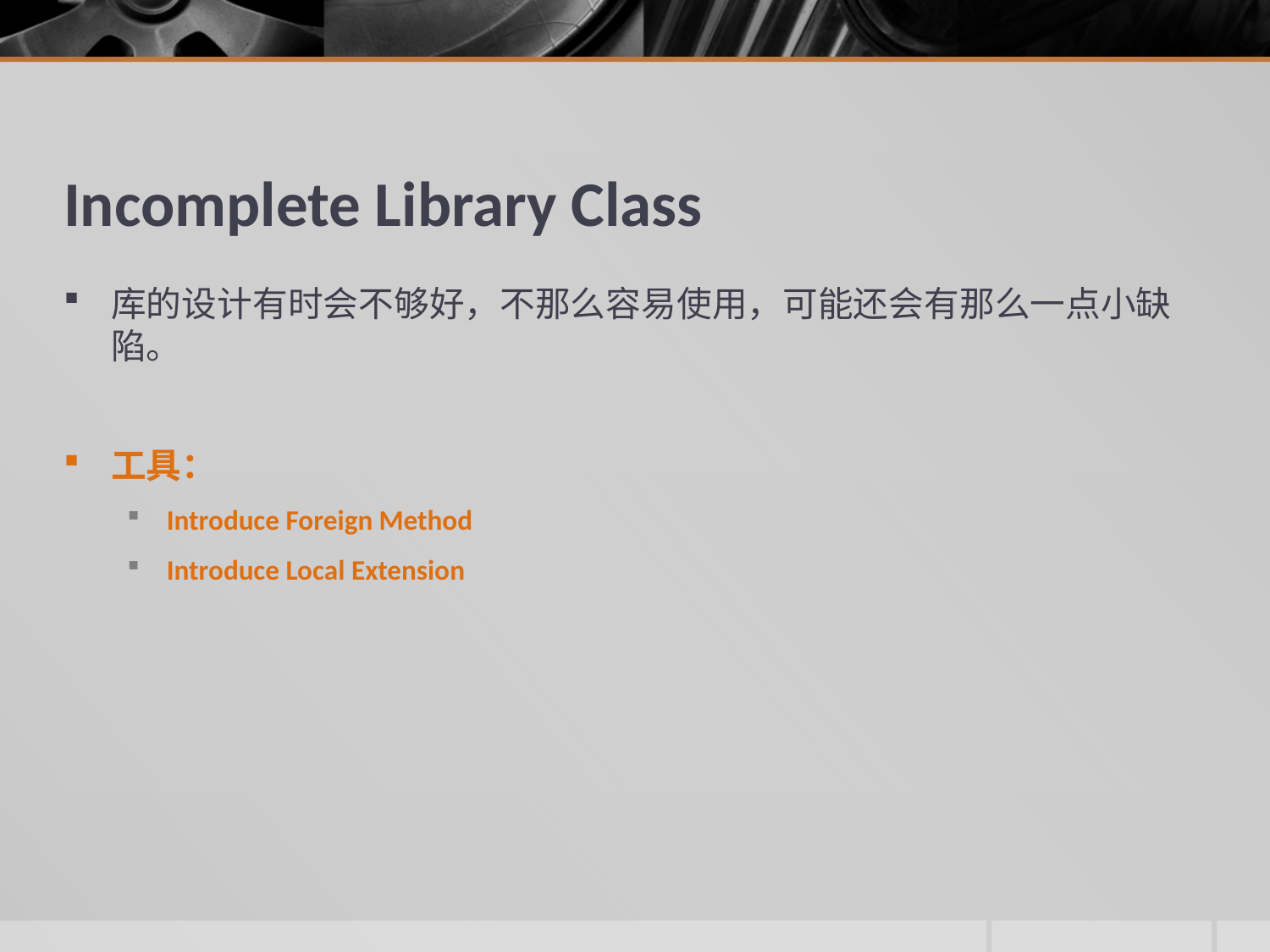

# Incomplete Library Class
库的设计有时会不够好，不那么容易使用，可能还会有那么一点小缺陷。

工具：
Introduce Foreign Method
Introduce Local Extension